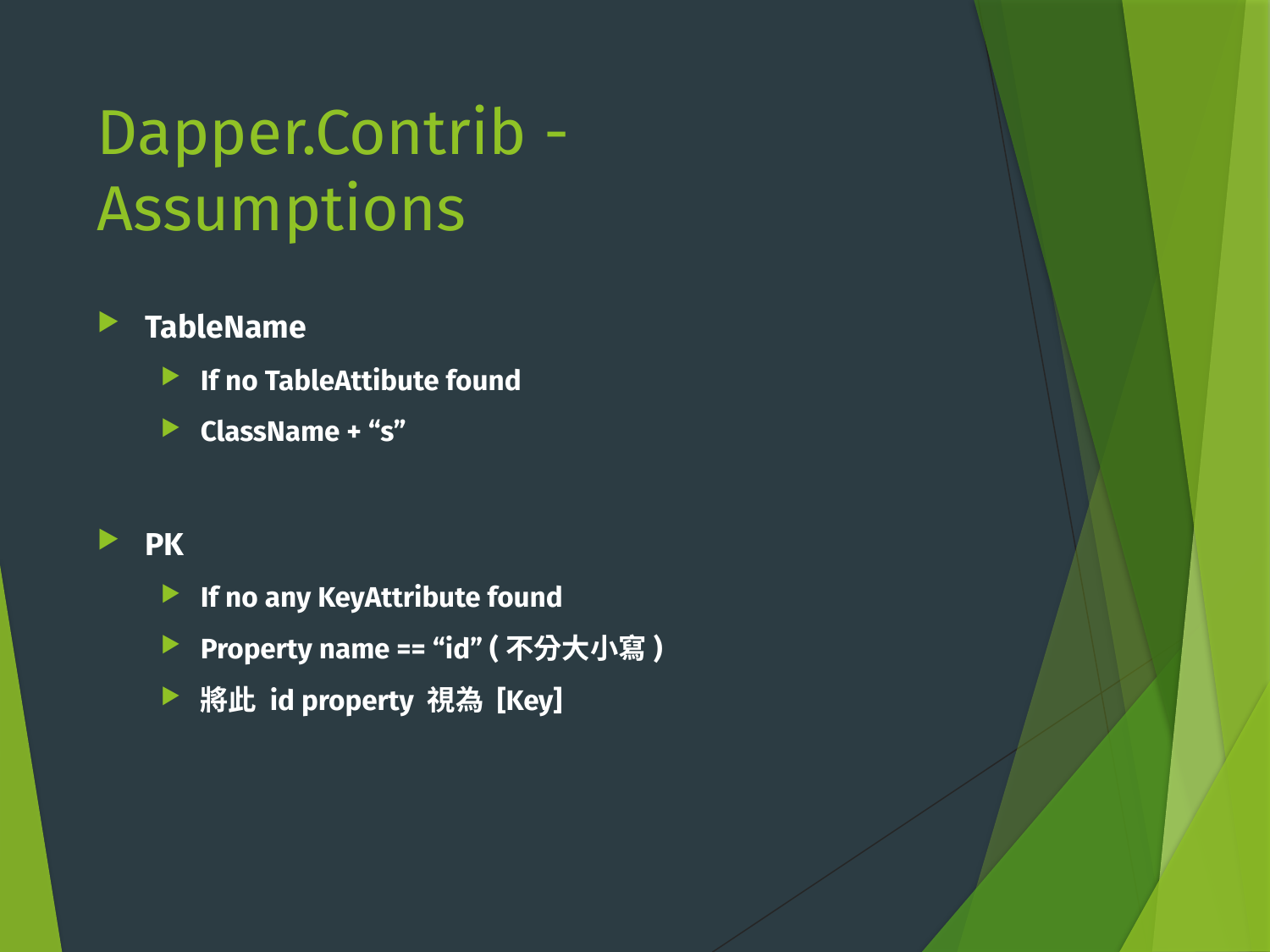

# Dapper.Contrib - Assumptions
TableName
If no TableAttibute found
ClassName + “s”

PK
If no any KeyAttribute found
Property name == “id” (不分大小寫)
將此 id property 視為 [Key]